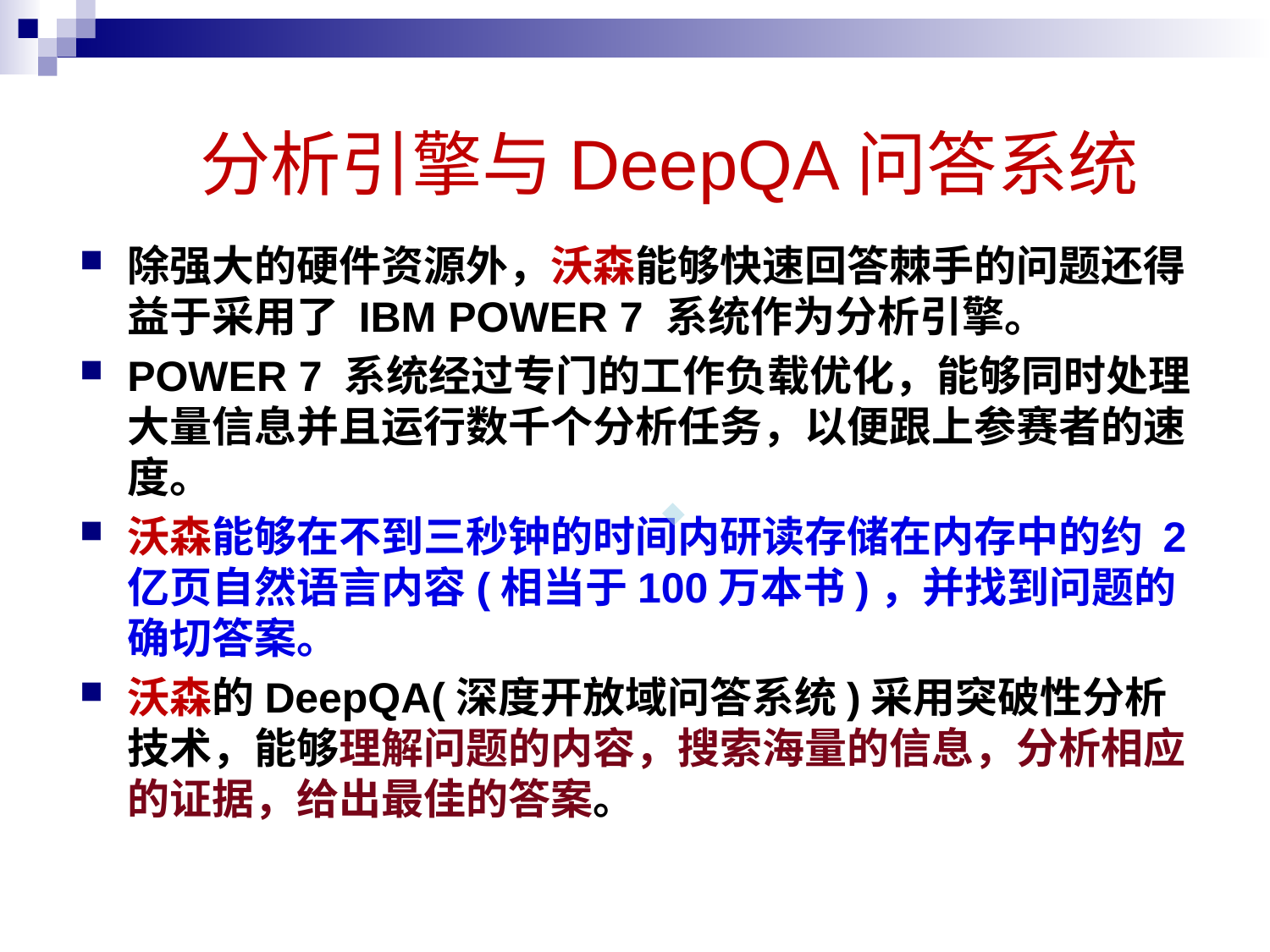

# 分析引擎与DeepQA问答系统
除强大的硬件资源外，沃森能够快速回答棘手的问题还得益于采用了 IBM POWER 7 系统作为分析引擎。
POWER 7 系统经过专门的工作负载优化，能够同时处理大量信息并且运行数千个分析任务，以便跟上参赛者的速度。
沃森能够在不到三秒钟的时间内研读存储在内存中的约 2 亿页自然语言内容(相当于100万本书)，并找到问题的确切答案。
沃森的DeepQA(深度开放域问答系统)采用突破性分析技术，能够理解问题的内容，搜索海量的信息，分析相应的证据，给出最佳的答案。
.